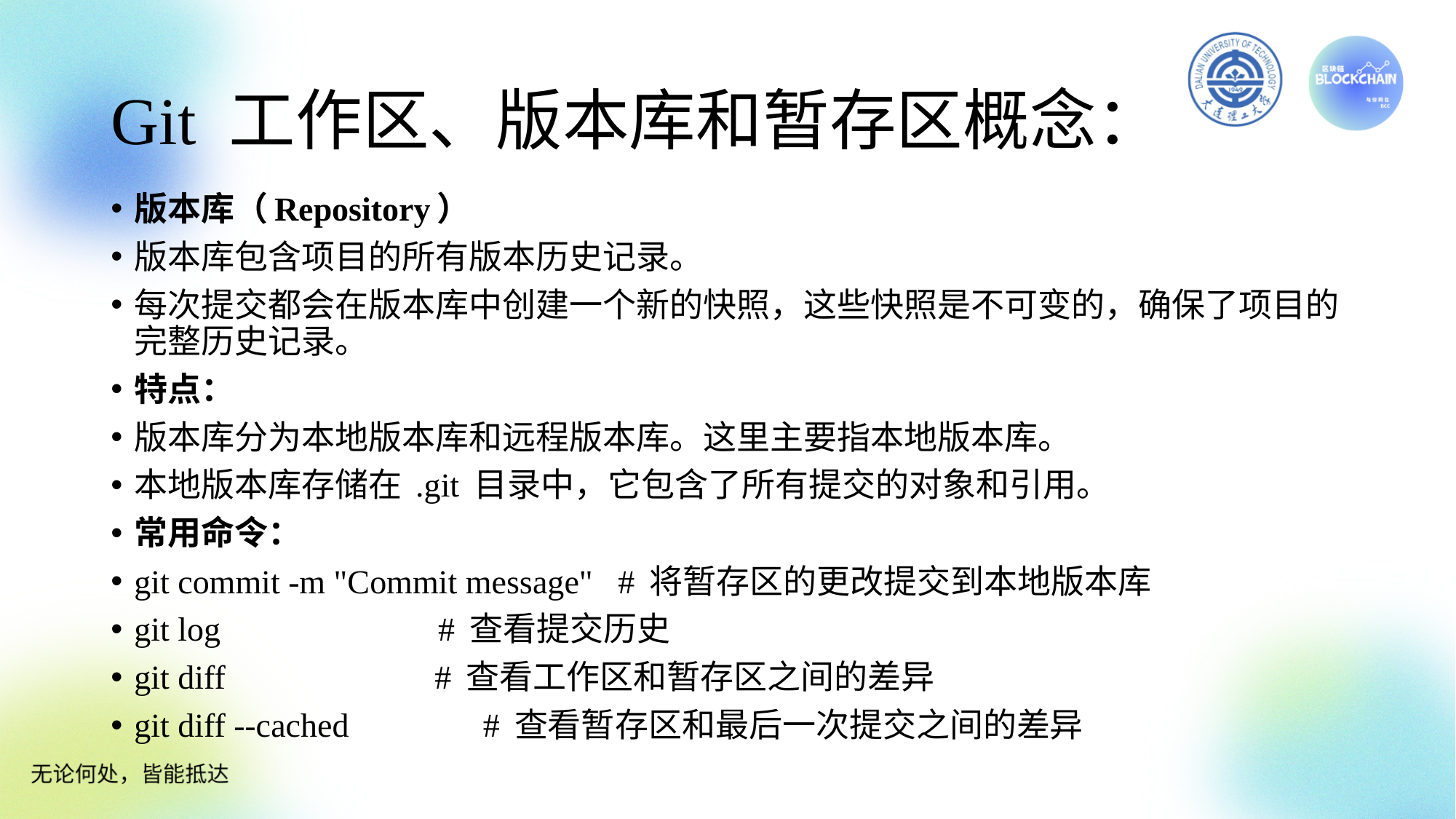

# Git 工作区、版本库和暂存区概念：
版本库（Repository）
版本库包含项目的所有版本历史记录。
每次提交都会在版本库中创建一个新的快照，这些快照是不可变的，确保了项目的完整历史记录。
特点：
版本库分为本地版本库和远程版本库。这里主要指本地版本库。
本地版本库存储在 .git 目录中，它包含了所有提交的对象和引用。
常用命令：
git commit -m "Commit message"   # 将暂存区的更改提交到本地版本库
git log                          # 查看提交历史
git diff                         # 查看工作区和暂存区之间的差异
git diff --cached                # 查看暂存区和最后一次提交之间的差异